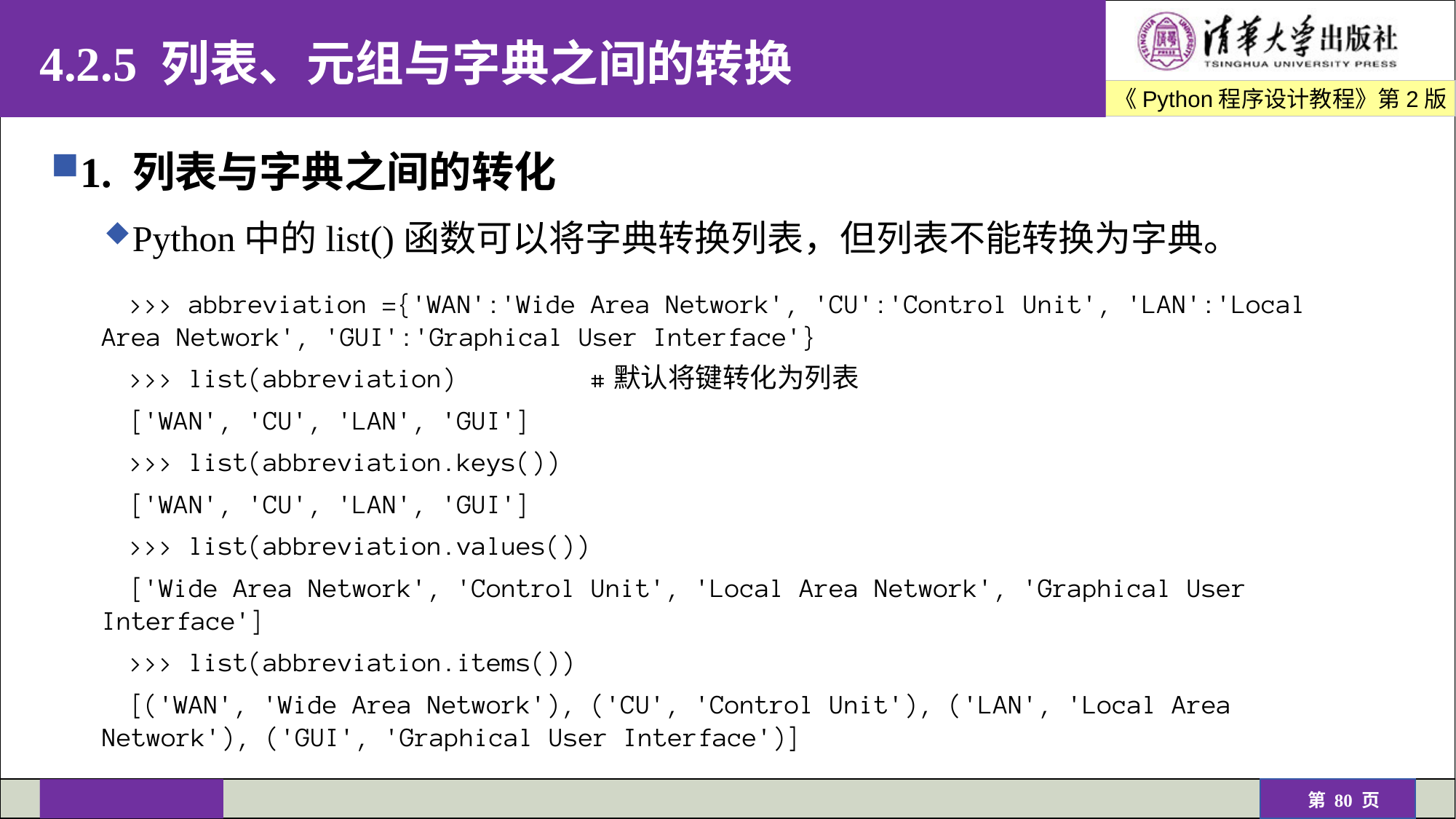

# 4.2.5 列表、元组与字典之间的转换
1. 列表与字典之间的转化
Python中的list()函数可以将字典转换列表，但列表不能转换为字典。
>>> abbreviation ={'WAN':'Wide Area Network', 'CU':'Control Unit', 'LAN':'Local Area Network', 'GUI':'Graphical User Interface'}
>>> list(abbreviation)         #默认将键转化为列表
['WAN', 'CU', 'LAN', 'GUI']
>>> list(abbreviation.keys())
['WAN', 'CU', 'LAN', 'GUI']
>>> list(abbreviation.values())
['Wide Area Network', 'Control Unit', 'Local Area Network', 'Graphical User Interface']
>>> list(abbreviation.items())
[('WAN', 'Wide Area Network'), ('CU', 'Control Unit'), ('LAN', 'Local Area Network'), ('GUI', 'Graphical User Interface')]